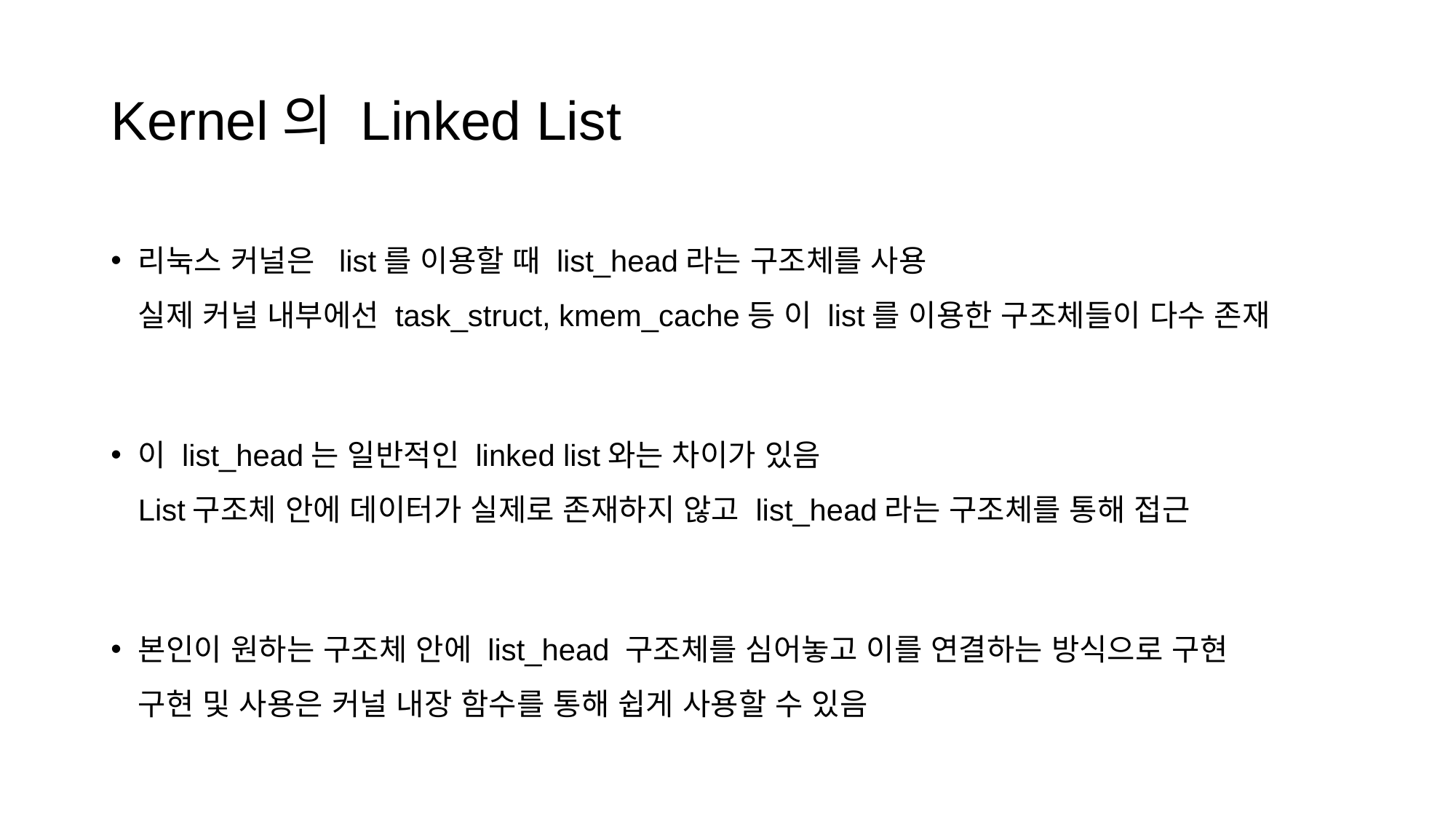

# Kernel의 Linked List
리눅스 커널은  list를 이용할 때 list_head라는 구조체를 사용
실제 커널 내부에선 task_struct, kmem_cache등 이 list를 이용한 구조체들이 다수 존재

이 list_head는 일반적인 linked list와는 차이가 있음
List구조체 안에 데이터가 실제로 존재하지 않고 list_head라는 구조체를 통해 접근

본인이 원하는 구조체 안에 list_head 구조체를 심어놓고 이를 연결하는 방식으로 구현
구현 및 사용은 커널 내장 함수를 통해 쉽게 사용할 수 있음